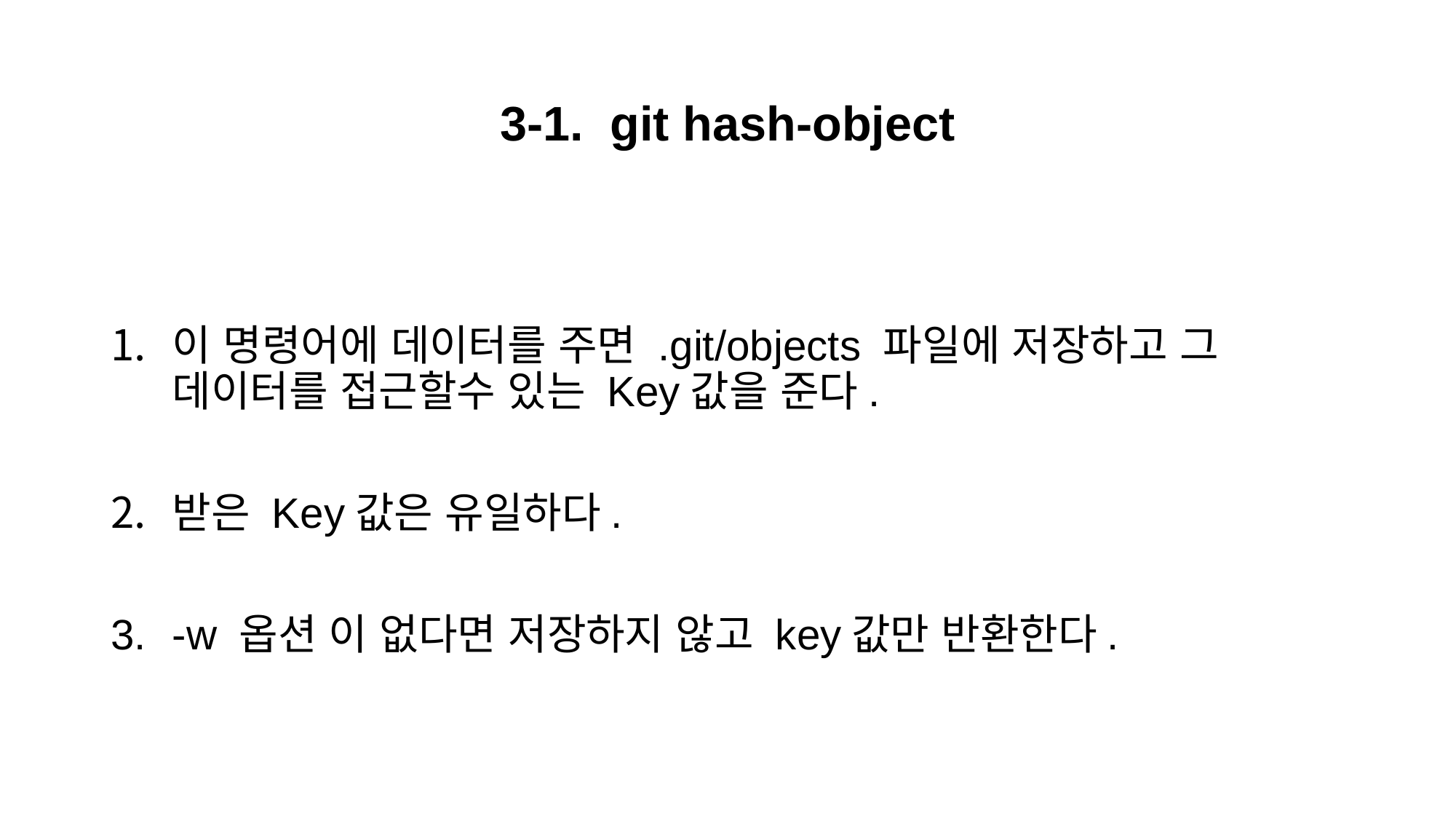

# 3-1.  git hash-object
이 명령어에 데이터를 주면 .git/objects 파일에 저장하고 그 데이터를 접근할수 있는 Key값을 준다.

받은 Key값은 유일하다.

-w 옵션 이 없다면 저장하지 않고 key값만 반환한다.